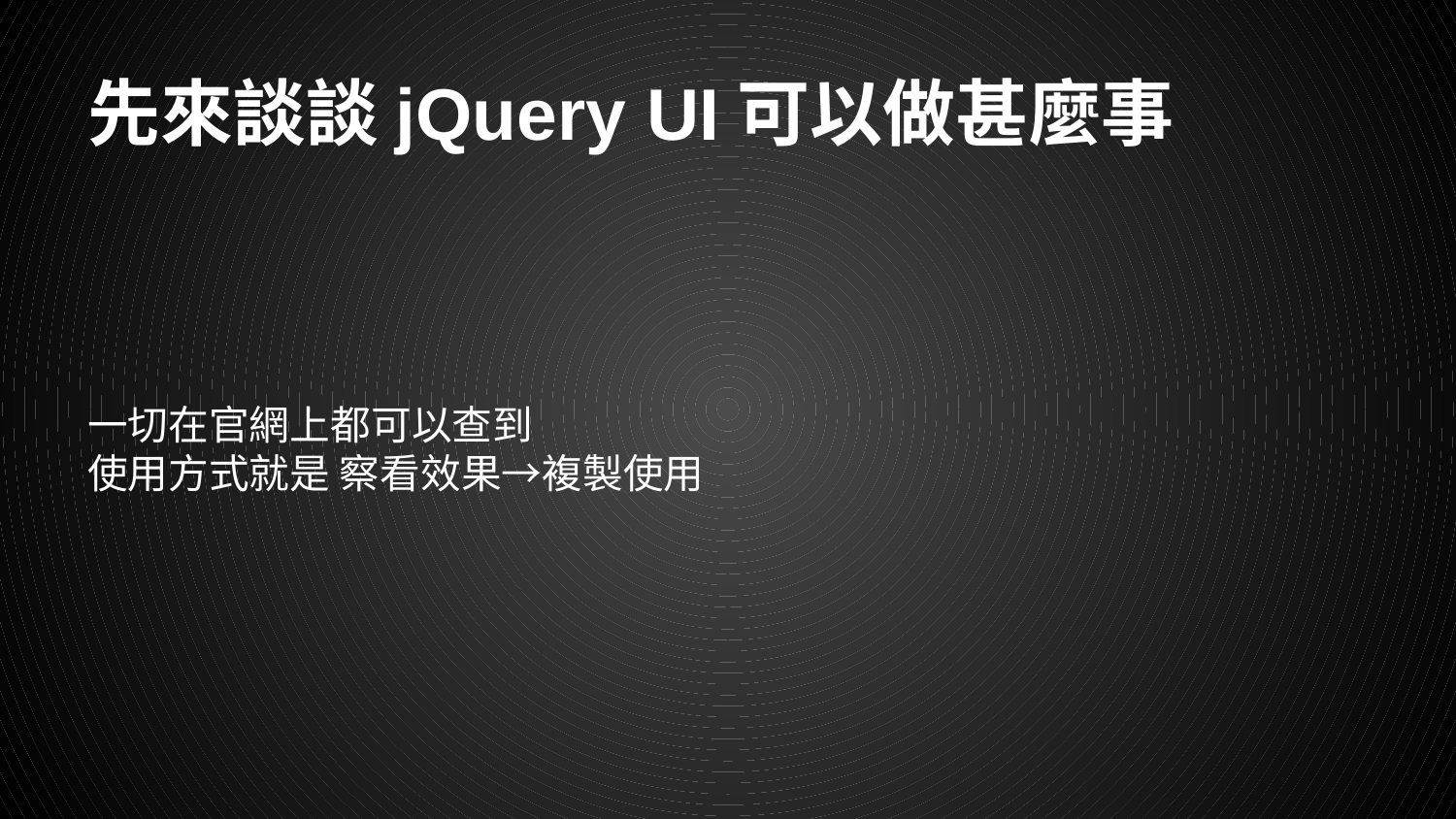

# 先來談談jQuery UI可以做甚麼事

一切在官網上都可以查到
使用方式就是 察看效果→複製使用